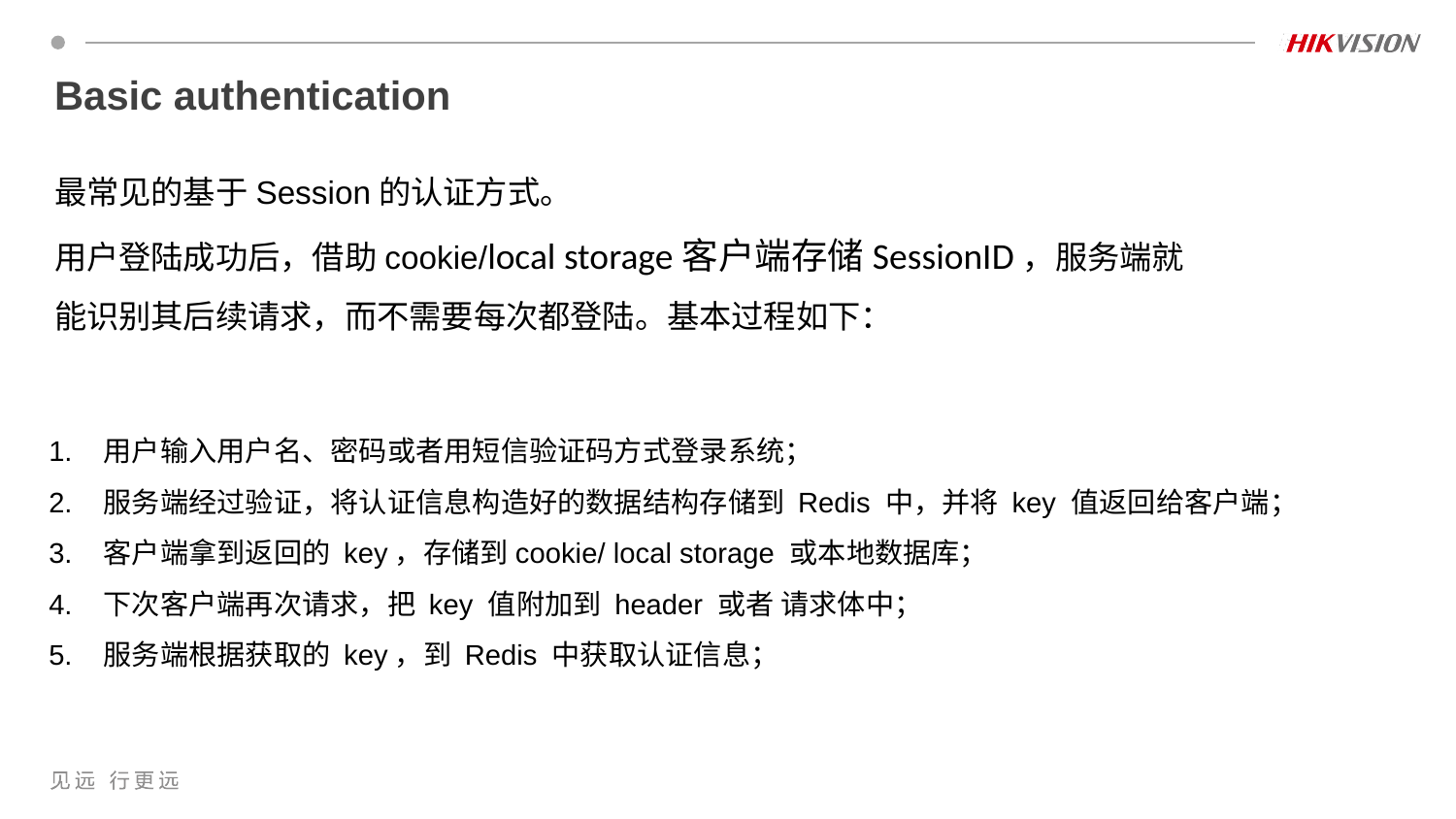

# Basic authentication
最常见的基于Session的认证方式。
用户登陆成功后，借助cookie/local storage客户端存储SessionID，服务端就能识别其后续请求，而不需要每次都登陆。基本过程如下：
用户输入用户名、密码或者用短信验证码方式登录系统；
服务端经过验证，将认证信息构造好的数据结构存储到 Redis 中，并将 key 值返回给客户端；
客户端拿到返回的 key，存储到cookie/ local storage 或本地数据库；
下次客户端再次请求，把 key 值附加到 header 或者 请求体中；
服务端根据获取的 key，到 Redis 中获取认证信息；